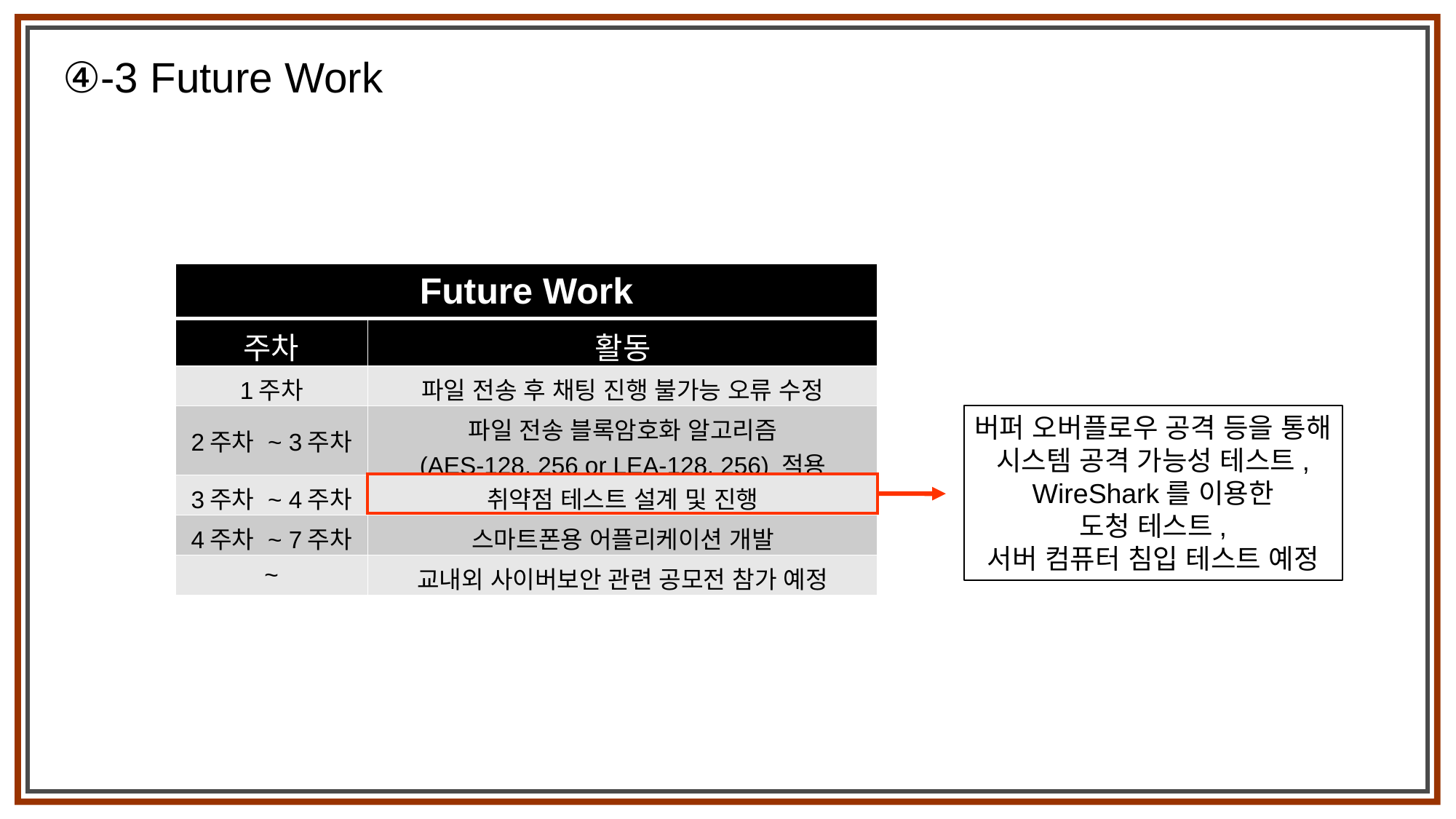

④-3 Future Work
| Future Work |  |
| --- | --- |
| 주차 | 활동 |
| 1주차 | 파일 전송 후 채팅 진행 불가능 오류 수정 |
| 2주차 ~ 3주차 | 파일 전송 블록암호화 알고리즘 (AES-128, 256 or LEA-128, 256) 적용 |
| 3주차 ~ 4주차 | 취약점 테스트 설계 및 진행 |
| 4주차 ~ 7주차 | 스마트폰용 어플리케이션 개발 |
| ~ | 교내외 사이버보안 관련 공모전 참가 예정 |
버퍼 오버플로우 공격 등을 통해
시스템 공격 가능성 테스트,
WireShark를 이용한
도청 테스트,
서버 컴퓨터 침입 테스트 예정